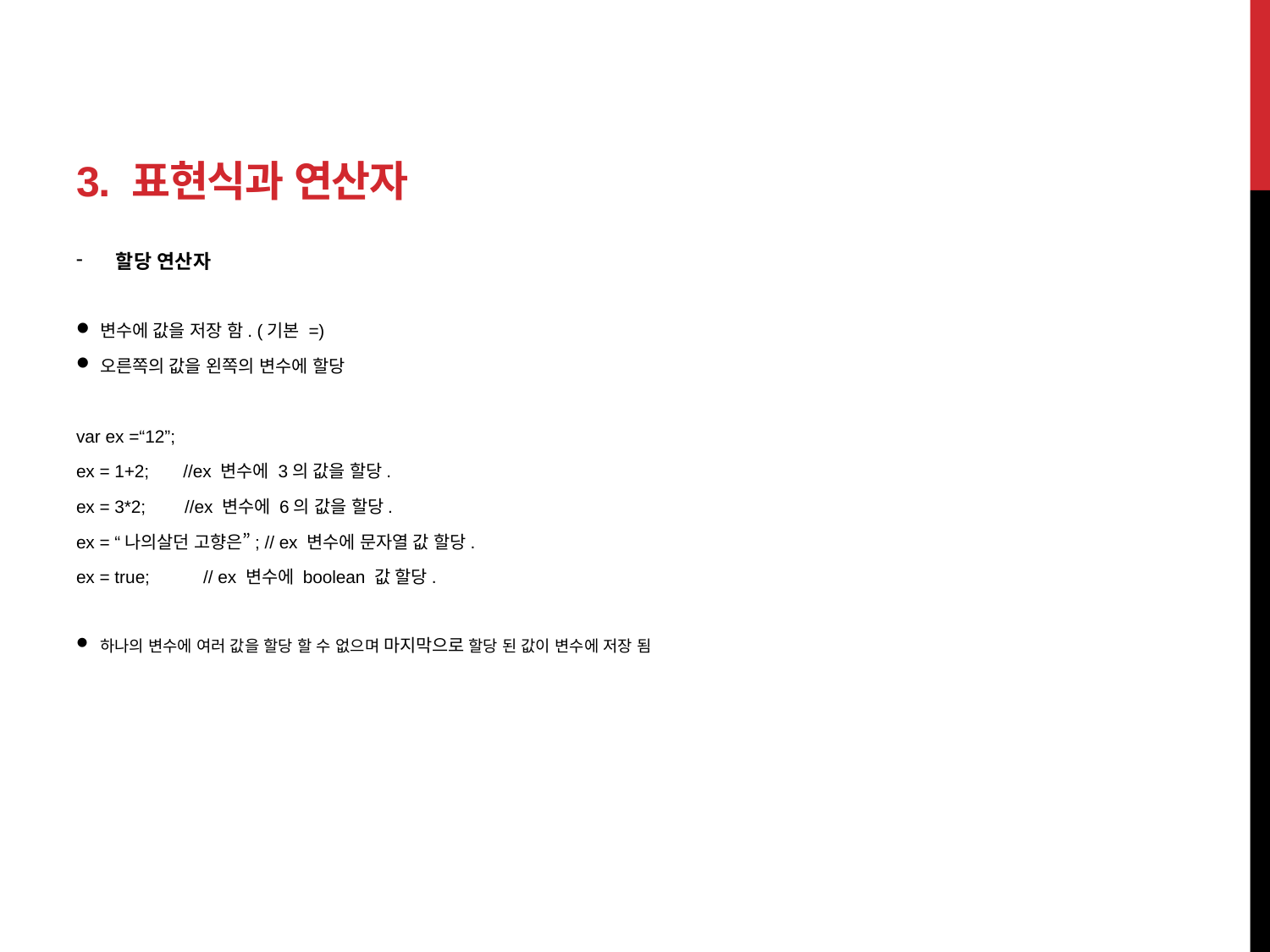

# 3. 표현식과 연산자
할당 연산자

변수에 값을 저장 함. (기본 =)
오른쪽의 값을 왼쪽의 변수에 할당

var ex =“12”;
ex = 1+2;       //ex 변수에 3의 값을 할당.
ex = 3*2;        //ex 변수에 6의 값을 할당.
ex = “나의살던 고향은”; // ex 변수에 문자열 값 할당.
ex = true;           // ex 변수에 boolean 값 할당.

하나의 변수에 여러 값을 할당 할 수 없으며 마지막으로 할당 된 값이 변수에 저장 됨